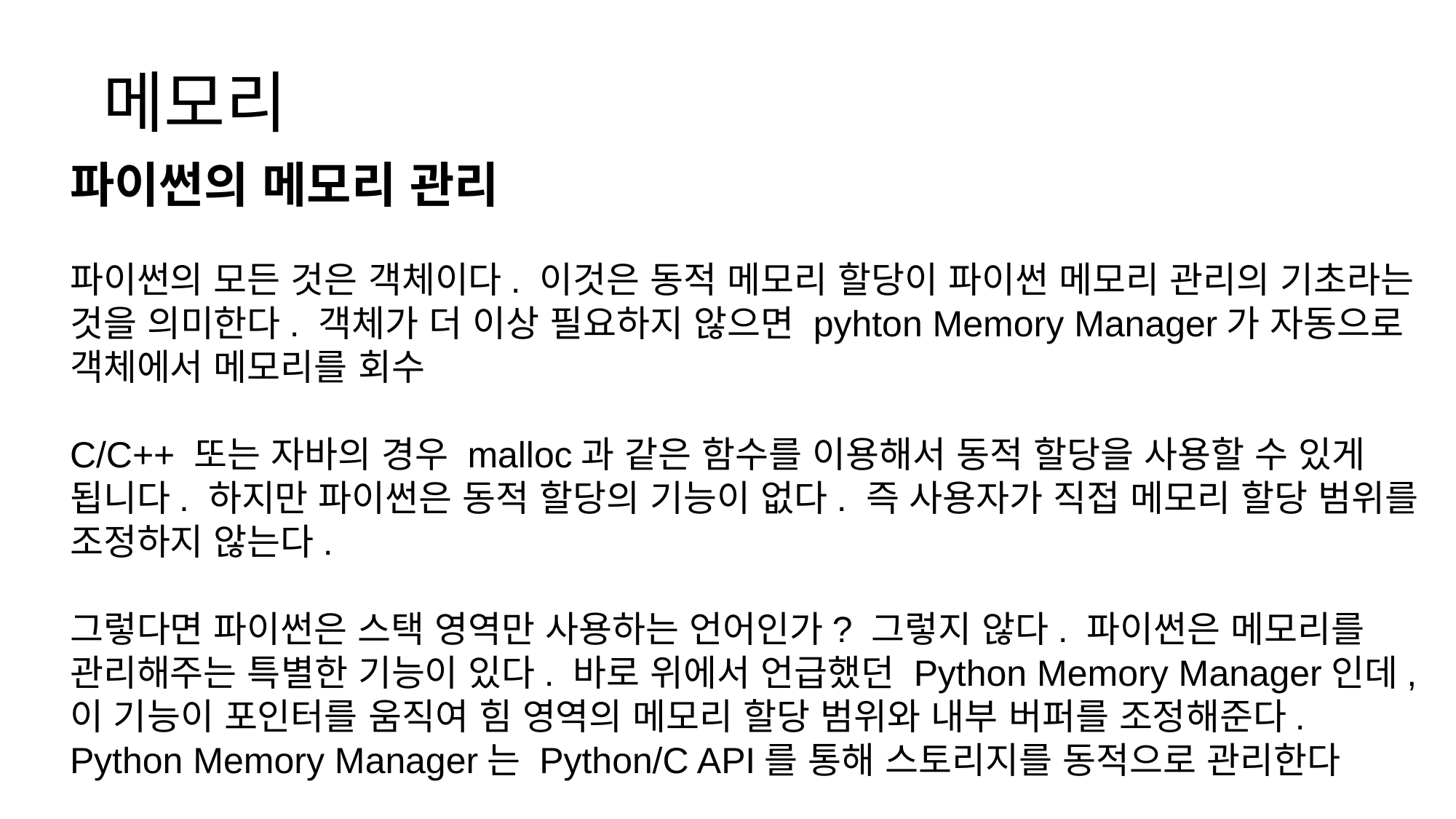

# 메모리
파이썬의 메모리 관리

파이썬의 모든 것은 객체이다. 이것은 동적 메모리 할당이 파이썬 메모리 관리의 기초라는 것을 의미한다. 객체가 더 이상 필요하지 않으면 pyhton Memory Manager가 자동으로 객체에서 메모리를 회수

C/C++ 또는 자바의 경우 malloc과 같은 함수를 이용해서 동적 할당을 사용할 수 있게 됩니다. 하지만 파이썬은 동적 할당의 기능이 없다. 즉 사용자가 직접 메모리 할당 범위를 조정하지 않는다.

그렇다면 파이썬은 스택 영역만 사용하는 언어인가? 그렇지 않다. 파이썬은 메모리를 관리해주는 특별한 기능이 있다. 바로 위에서 언급했던 Python Memory Manager인데, 이 기능이 포인터를 움직여 힘 영역의 메모리 할당 범위와 내부 버퍼를 조정해준다. Python Memory Manager는 Python/C API를 통해 스토리지를 동적으로 관리한다